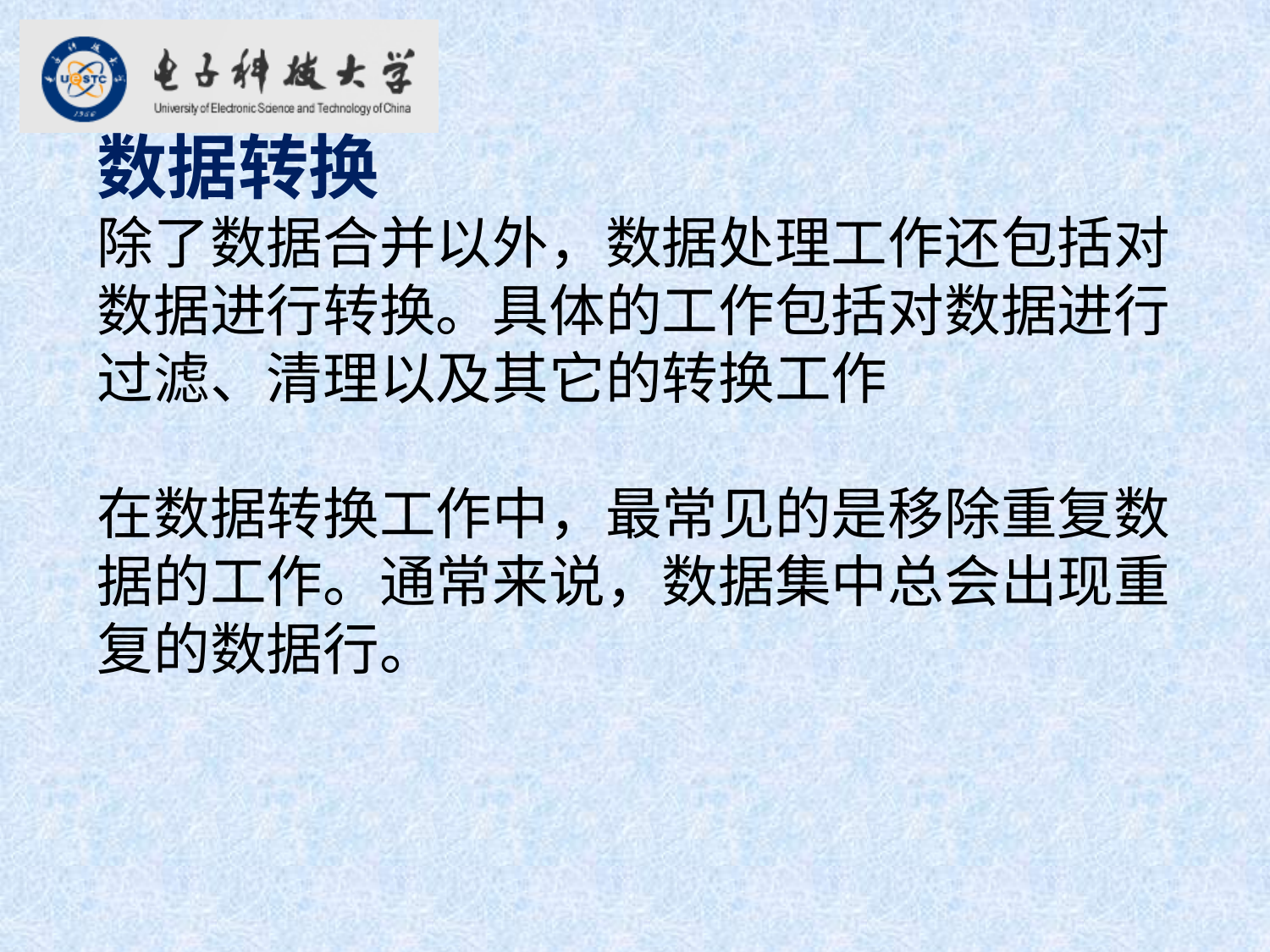

数据转换
除了数据合并以外，数据处理工作还包括对数据进行转换。具体的工作包括对数据进行过滤、清理以及其它的转换工作

在数据转换工作中，最常见的是移除重复数据的工作。通常来说，数据集中总会出现重复的数据行。